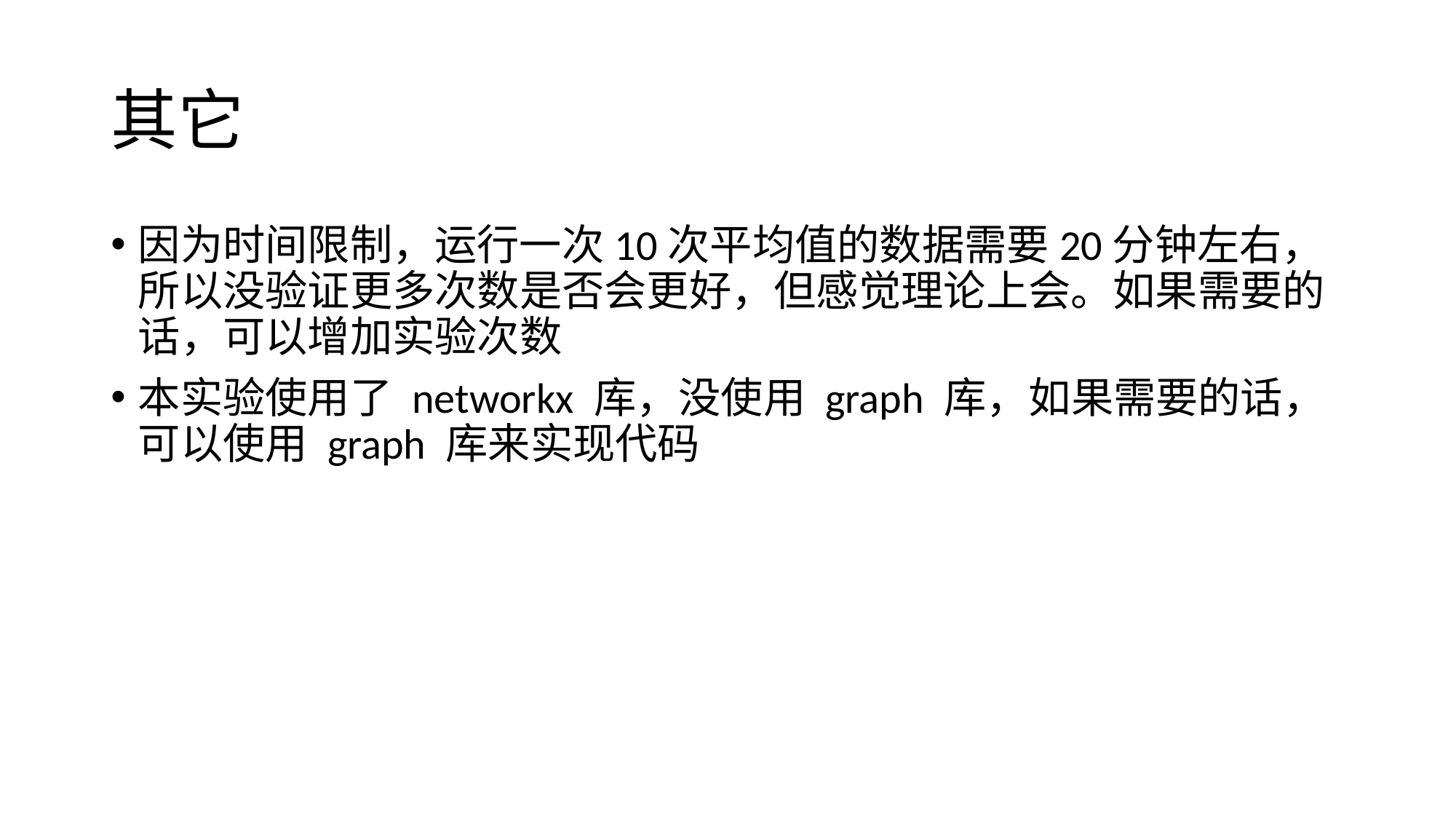

# 其它
因为时间限制，运行一次10次平均值的数据需要20分钟左右，所以没验证更多次数是否会更好，但感觉理论上会。如果需要的话，可以增加实验次数
本实验使用了 networkx 库，没使用 graph 库，如果需要的话，可以使用 graph 库来实现代码